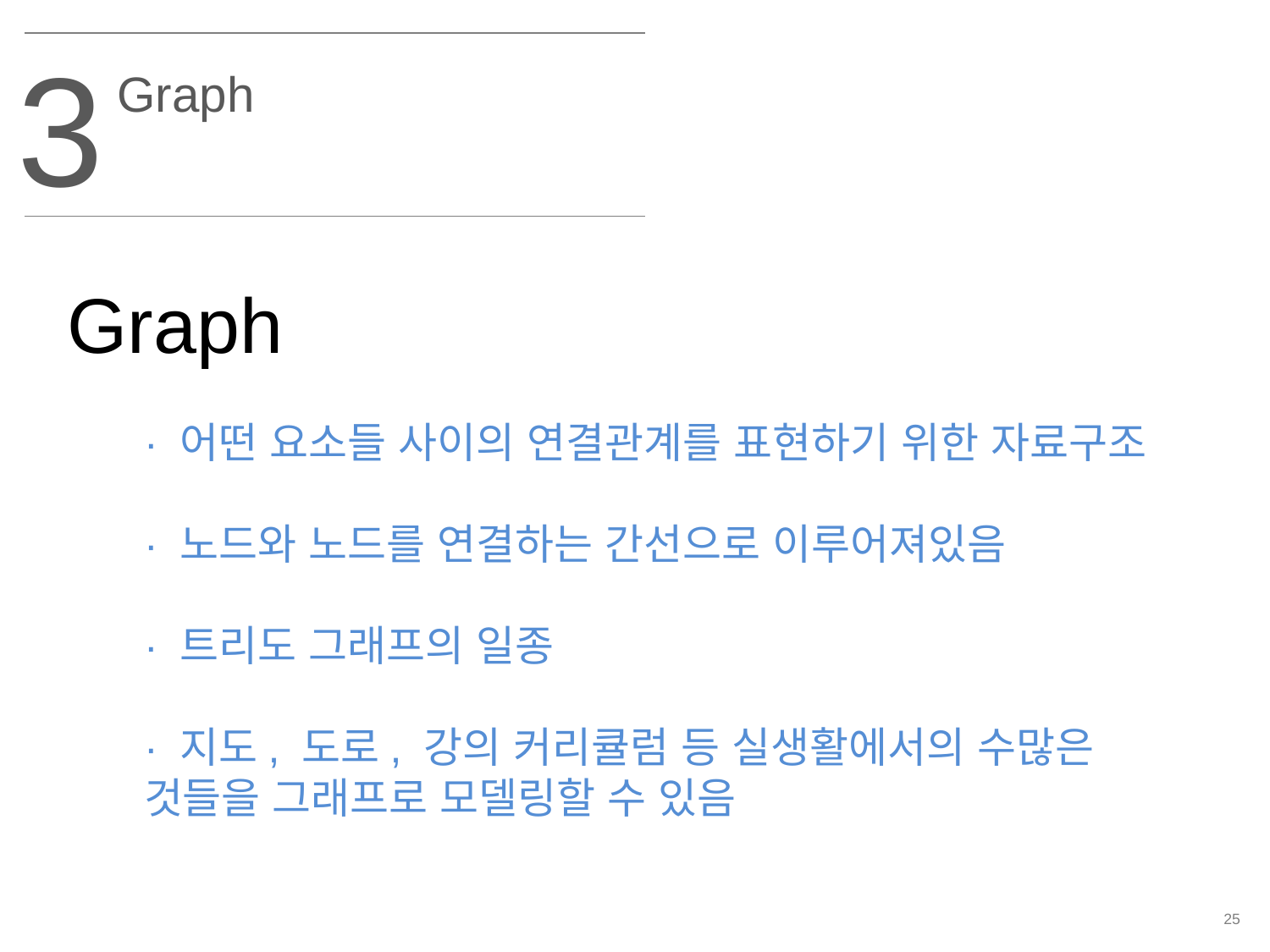

3
Graph
Graph
· 어떤 요소들 사이의 연결관계를 표현하기 위한 자료구조

· 노드와 노드를 연결하는 간선으로 이루어져있음

· 트리도 그래프의 일종

· 지도, 도로, 강의 커리큘럼 등 실생활에서의 수많은 것들을 그래프로 모델링할 수 있음